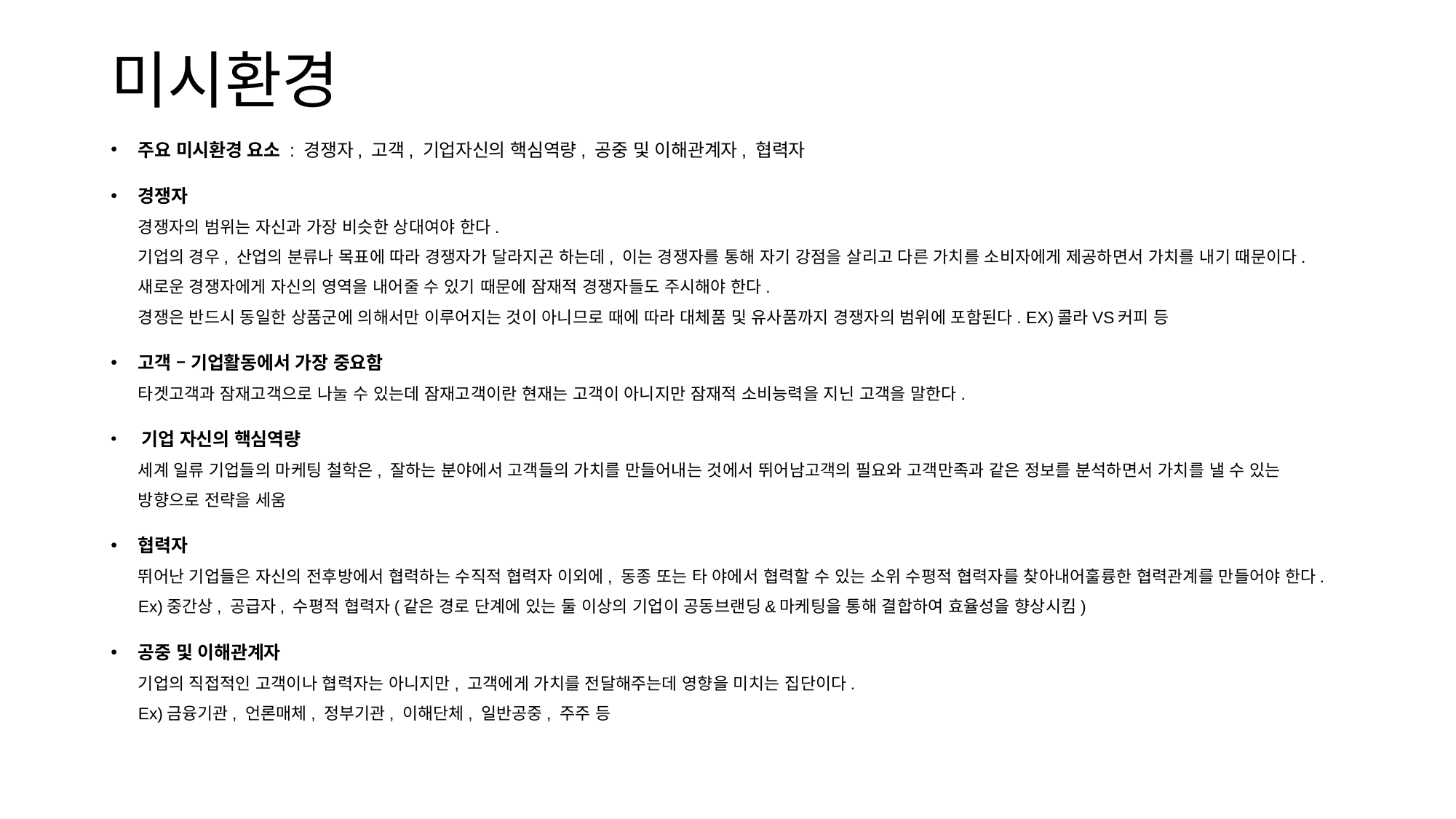

# 미시환경
주요 미시환경 요소 : 경쟁자, 고객, 기업자신의 핵심역량, 공중 및 이해관계자, 협력자
경쟁자
경쟁자의 범위는 자신과 가장 비슷한 상대여야 한다.
기업의 경우, 산업의 분류나 목표에 따라 경쟁자가 달라지곤 하는데, 이는 경쟁자를 통해 자기 강점을 살리고 다른 가치를 소비자에게 제공하면서 가치를 내기 때문이다.
새로운 경쟁자에게 자신의 영역을 내어줄 수 있기 때문에 잠재적 경쟁자들도 주시해야 한다.
경쟁은 반드시 동일한 상품군에 의해서만 이루어지는 것이 아니므로 때에 따라 대체품 및 유사품까지 경쟁자의 범위에 포함된다. EX)콜라VS커피 등
고객 – 기업활동에서 가장 중요함
​타겟고객과 잠재고객으로 나눌 수 있는데 잠재고객이란 현재는 고객이 아니지만 잠재적 소비능력을 지닌 고객을 말한다.
​기업 자신의 핵심역량
세계 일류 기업들의 마케팅 철학은, 잘하는 분야에서 고객들의 가치를 만들어내는 것에서 뛰어남고객의 필요와 고객만족과 같은 정보를 분석하면서 가치를 낼 수 있는 방향으로 전략을 세움
협력자
뛰어난 기업들은 자신의 전후방에서 협력하는 수직적 협력자 이외에, 동종 또는 타 야에서 협력할 수 있는 소위 수평적 협력자를 찾아내어훌륭한 협력관계를 만들어야 한다.
Ex)중간상, 공급자, 수평적 협력자(같은 경로 단계에 있는 둘 이상의 기업이 공동브랜딩&마케팅을 통해 결합하여 효율성을 향상시킴)
공중 및 이해관계자
기업의 직접적인 고객이나 협력자는 아니지만, 고객에게 가치를 전달해주는데 영향을 미치는 집단이다.
Ex)금융기관, 언론매체, 정부기관, 이해단체, 일반공중, 주주 등